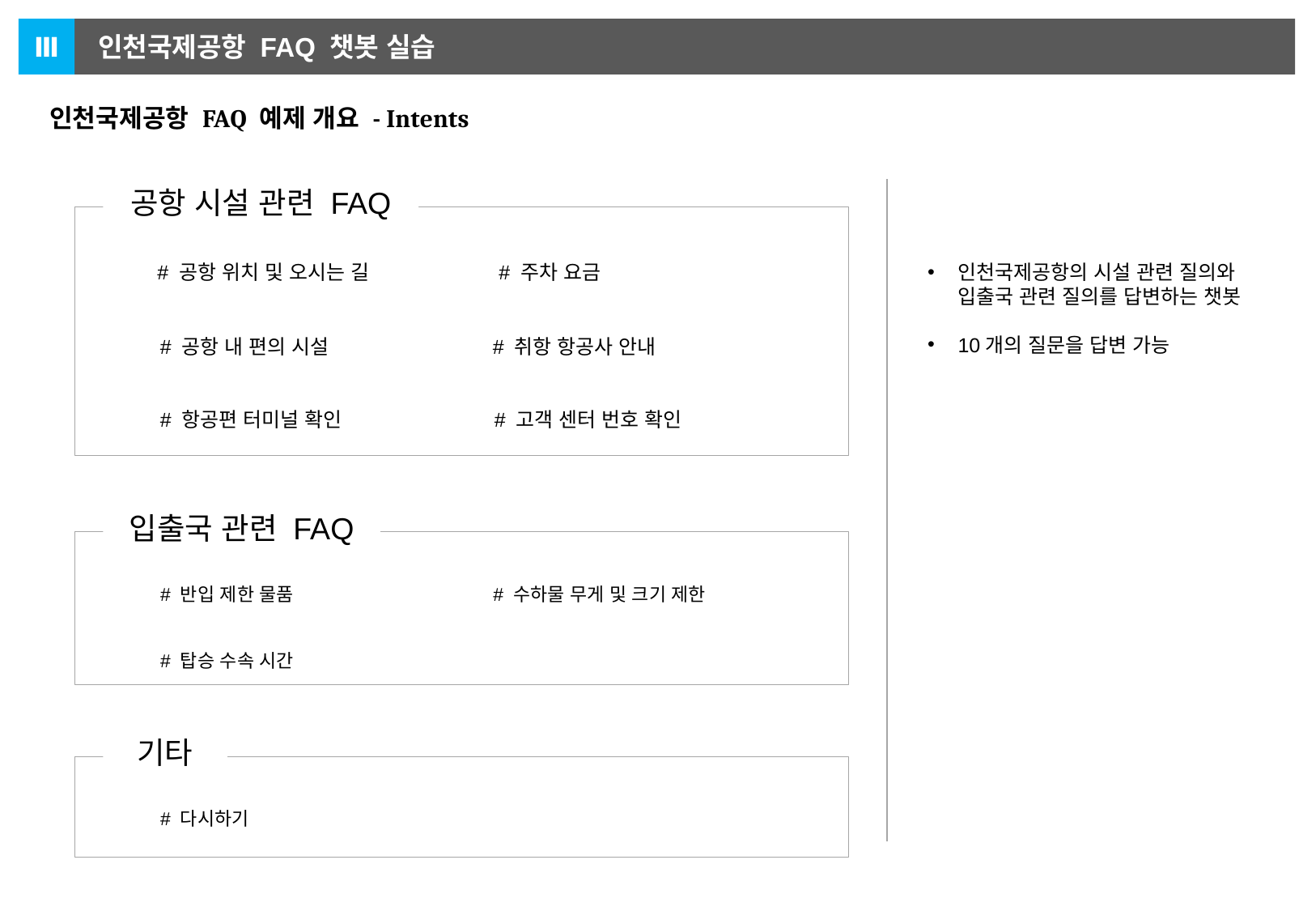

Ⅲ
인천국제공항 FAQ 챗봇 실습
인천국제공항 FAQ 예제 개요 - Intents
공항 시설 관련 FAQ

         # 공항 위치 및 오시는 길                      # 주차 요금

             # 공항 내 편의 시설                            # 취항 항공사 안내

             # 항공편 터미널 확인                          # 고객 센터 번호 확인
인천국제공항의 시설 관련 질의와 입출국 관련 질의를 답변하는 챗봇

10개의 질문을 답변 가능

입출국 관련 FAQ

              # 반입 제한 물품                                     # 수하물 무게 및 크기 제한

              # 탑승 수속 시간

기타

              # 다시하기